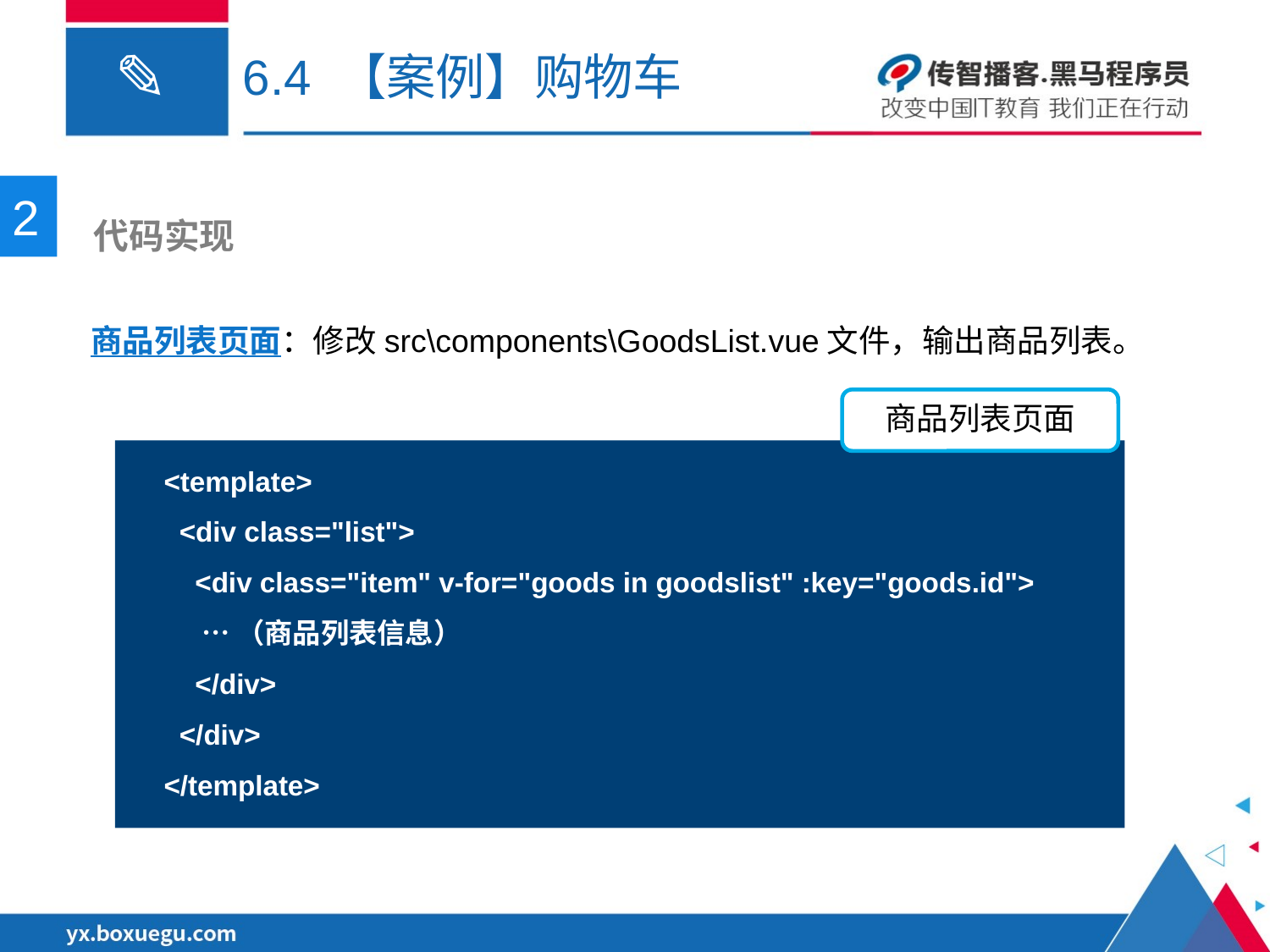

6.4 【案例】购物车

2
  代码实现
商品列表页面：修改src\components\GoodsList.vue文件，输出商品列表。
商品列表页面

<template>
  <div class="list">
    <div class="item" v-for="goods in goodslist" :key="goods.id">
      …（商品列表信息）
    </div>
  </div>
</template>